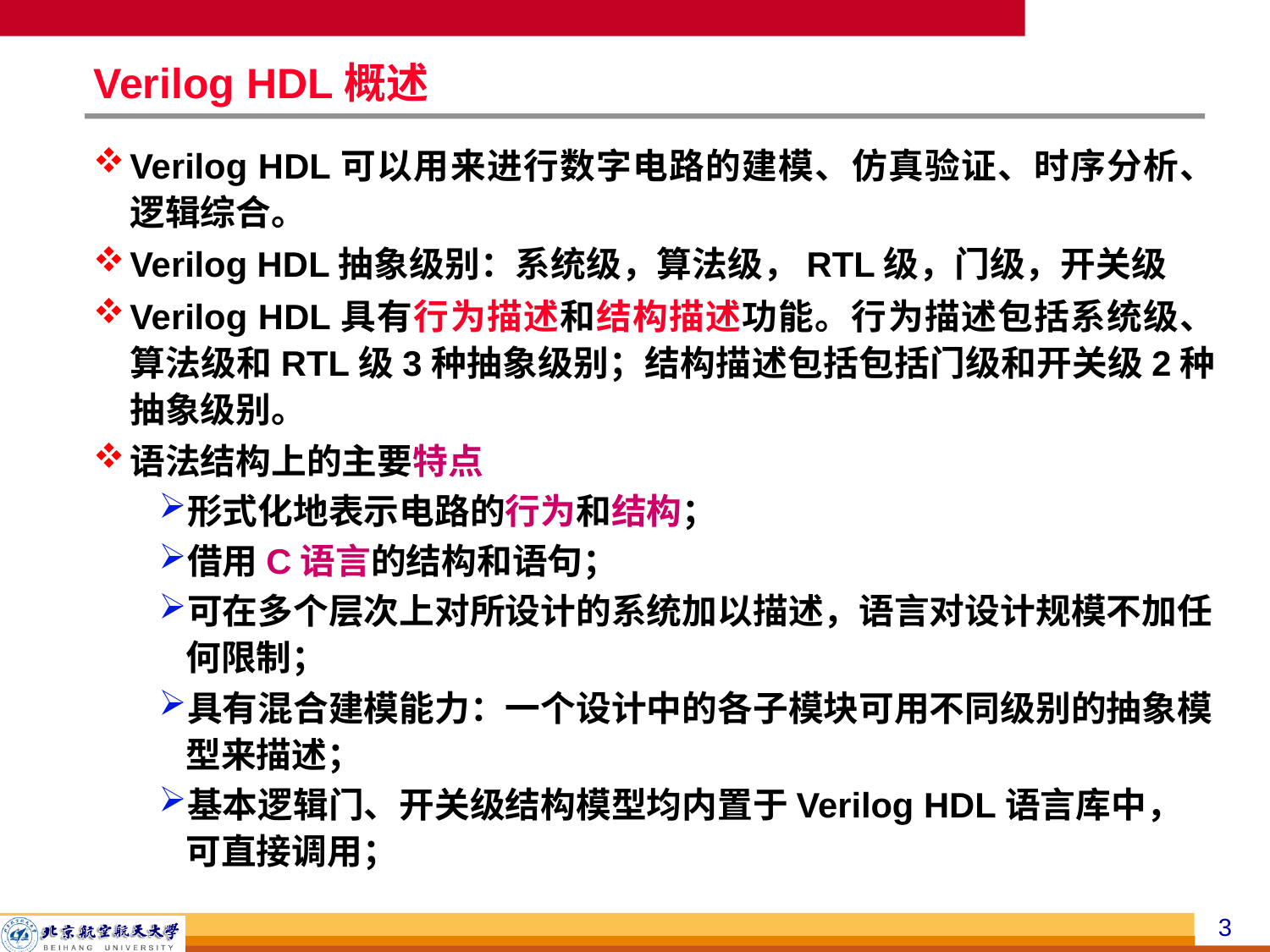

# Verilog HDL概述
Verilog HDL可以用来进行数字电路的建模、仿真验证、时序分析、逻辑综合。
Verilog HDL抽象级别：系统级，算法级，RTL级，门级，开关级
Verilog HDL具有行为描述和结构描述功能。行为描述包括系统级、算法级和RTL级3种抽象级别；结构描述包括包括门级和开关级2种抽象级别。
语法结构上的主要特点
形式化地表示电路的行为和结构；
借用C语言的结构和语句；
可在多个层次上对所设计的系统加以描述，语言对设计规模不加任何限制；
具有混合建模能力：一个设计中的各子模块可用不同级别的抽象模型来描述；
基本逻辑门、开关级结构模型均内置于Verilog HDL语言库中，可直接调用；